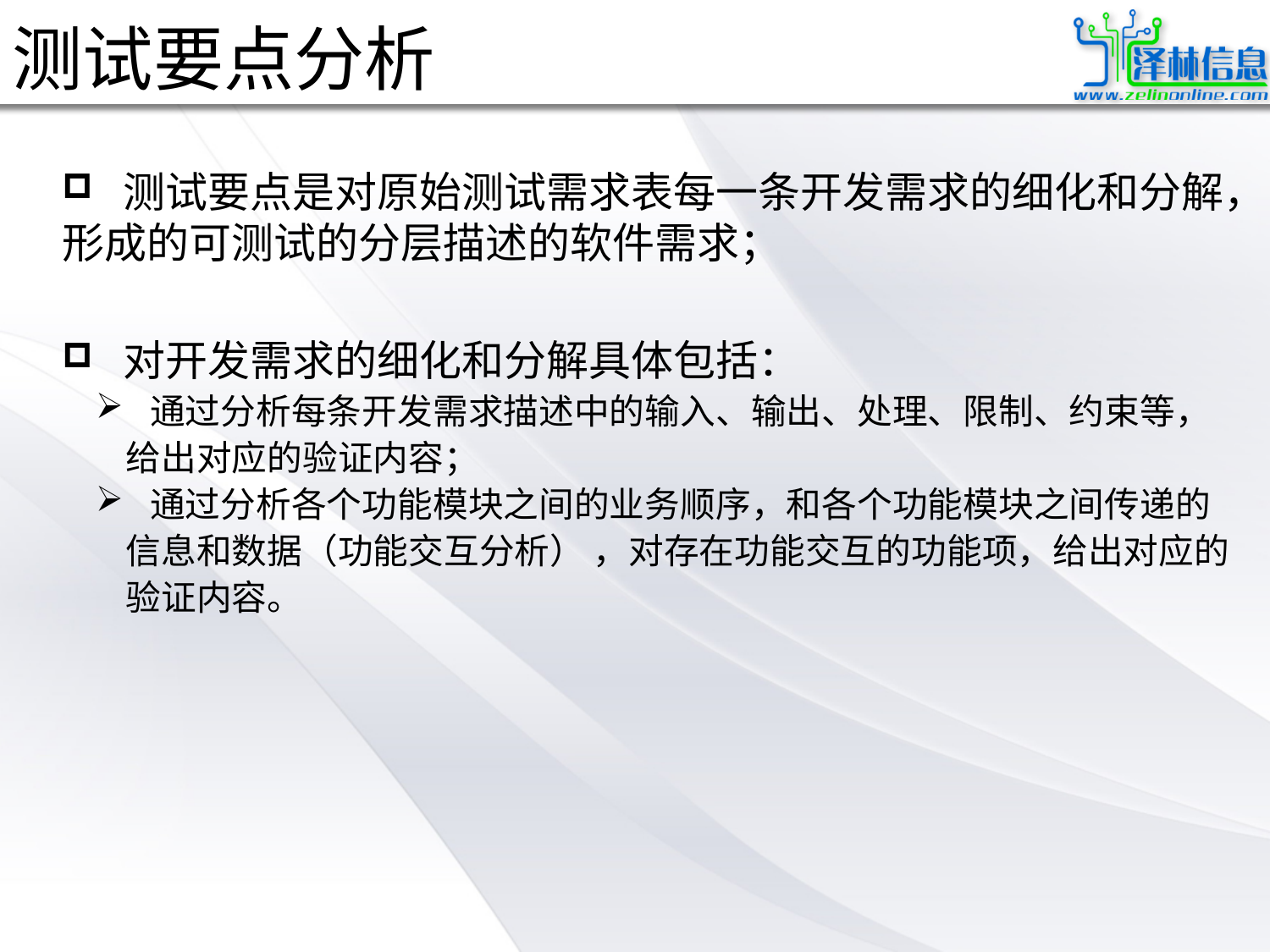

# 测试要点分析
  测试要点是对原始测试需求表每一条开发需求的细化和分解，形成的可测试的分层描述的软件需求；

  对开发需求的细化和分解具体包括：
  通过分析每条开发需求描述中的输入、输出、处理、限制、约束等，给出对应的验证内容；
  通过分析各个功能模块之间的业务顺序，和各个功能模块之间传递的信息和数据（功能交互分析） ，对存在功能交互的功能项，给出对应的验证内容。